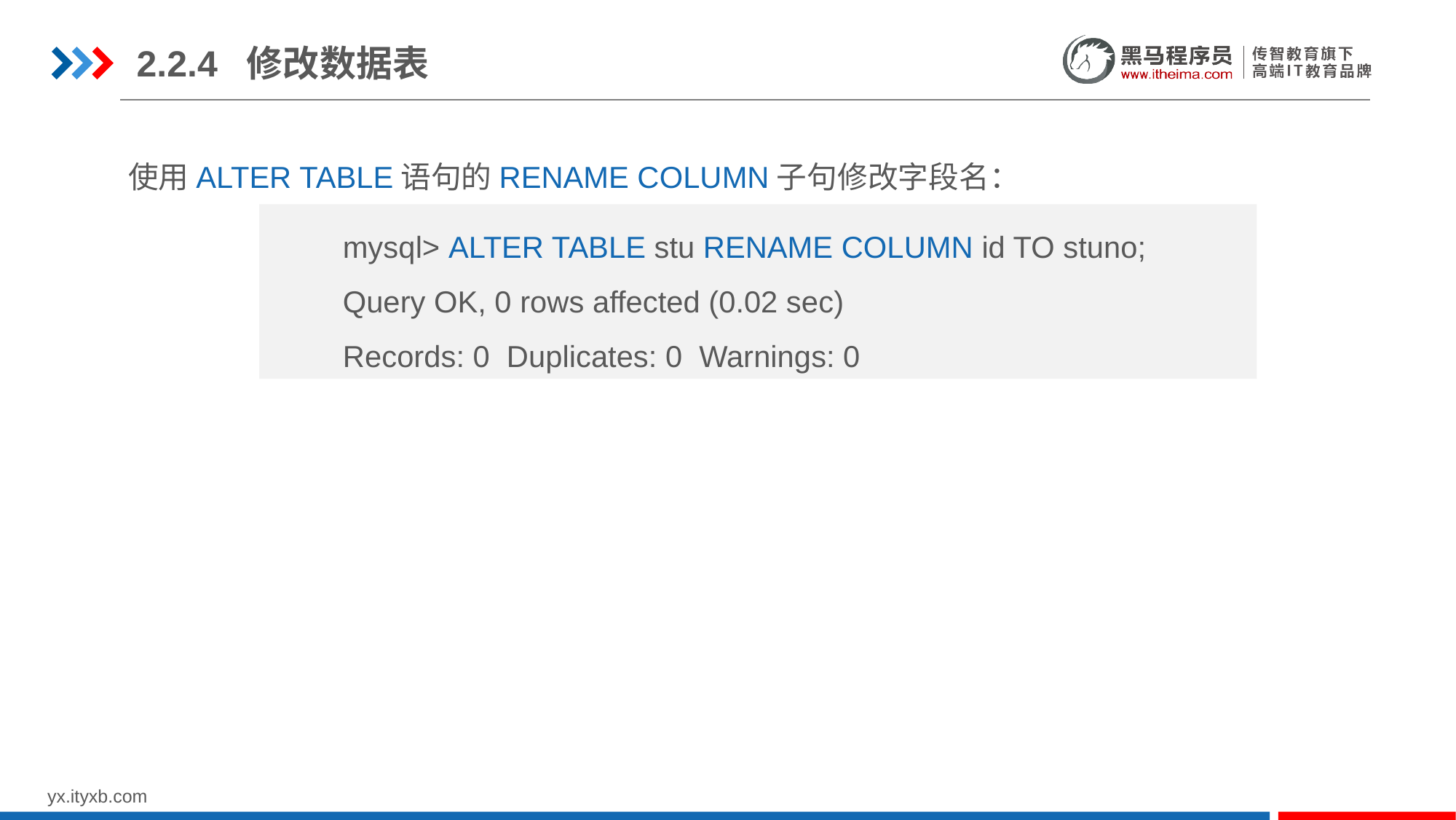

2.2.4  修改数据表
使用ALTER TABLE语句的RENAME COLUMN子句修改字段名：
mysql> ALTER TABLE stu RENAME COLUMN id TO stuno;
Query OK, 0 rows affected (0.02 sec)
Records: 0  Duplicates: 0  Warnings: 0